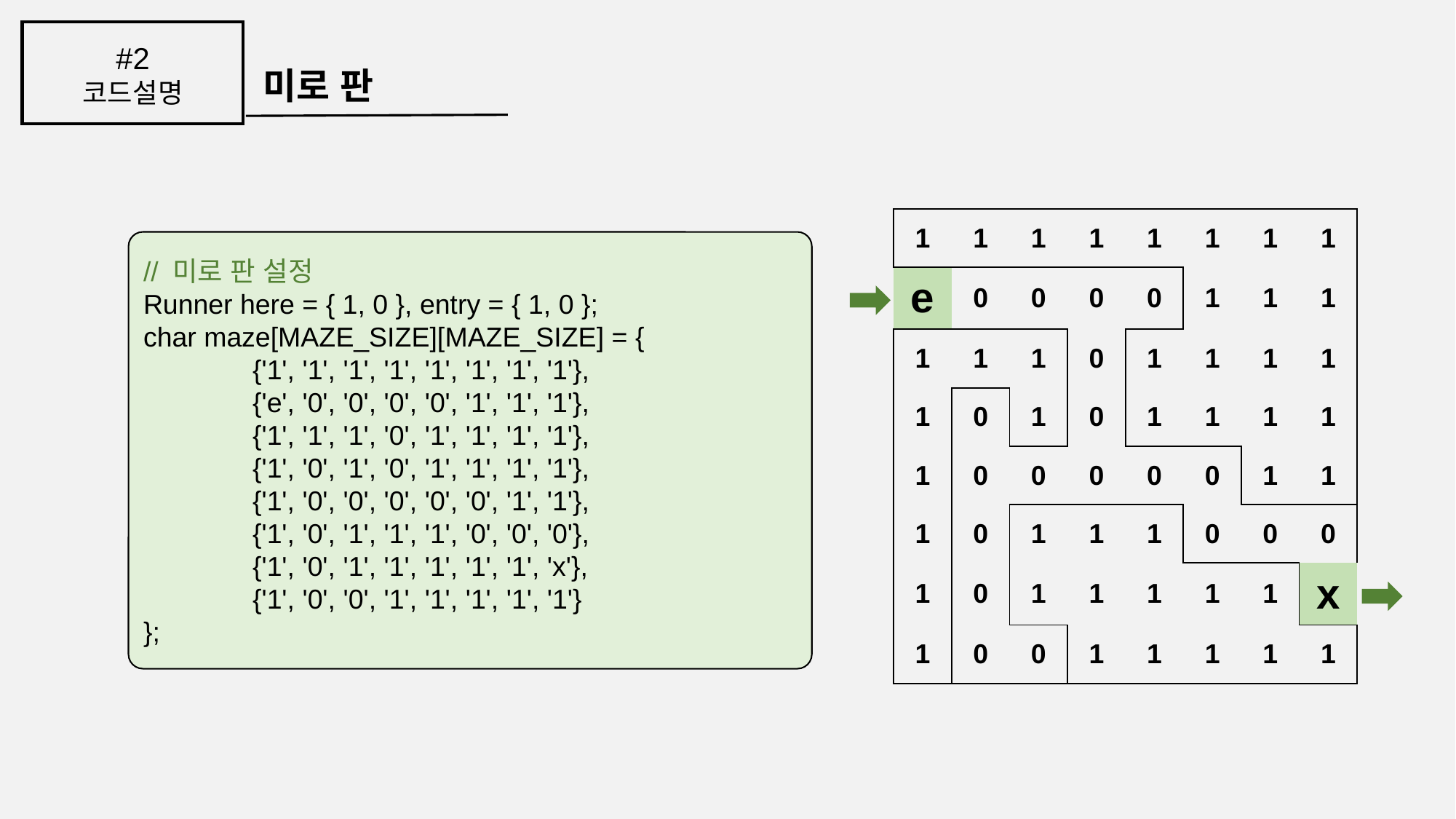

#2
코드설명
미로 판
| 1 | 1 | 1 | 1 | 1 | 1 | 1 | 1 |
| --- | --- | --- | --- | --- | --- | --- | --- |
| e | 0 | 0 | 0 | 0 | 1 | 1 | 1 |
| 1 | 1 | 1 | 0 | 1 | 1 | 1 | 1 |
| 1 | 0 | 1 | 0 | 1 | 1 | 1 | 1 |
| 1 | 0 | 0 | 0 | 0 | 0 | 1 | 1 |
| 1 | 0 | 1 | 1 | 1 | 0 | 0 | 0 |
| 1 | 0 | 1 | 1 | 1 | 1 | 1 | x |
| 1 | 0 | 0 | 1 | 1 | 1 | 1 | 1 |
// 미로 판 설정
Runner here = { 1, 0 }, entry = { 1, 0 };
char maze[MAZE_SIZE][MAZE_SIZE] = {
	{'1', '1', '1', '1', '1', '1', '1', '1'},
	{'e', '0', '0', '0', '0', '1', '1', '1'},
	{'1', '1', '1', '0', '1', '1', '1', '1'},
	{'1', '0', '1', '0', '1', '1', '1', '1'},
	{'1', '0', '0', '0', '0', '0', '1', '1'},
	{'1', '0', '1', '1', '1', '0', '0', '0'},
	{'1', '0', '1', '1', '1', '1', '1', 'x'},
	{'1', '0', '0', '1', '1', '1', '1', '1'}
};